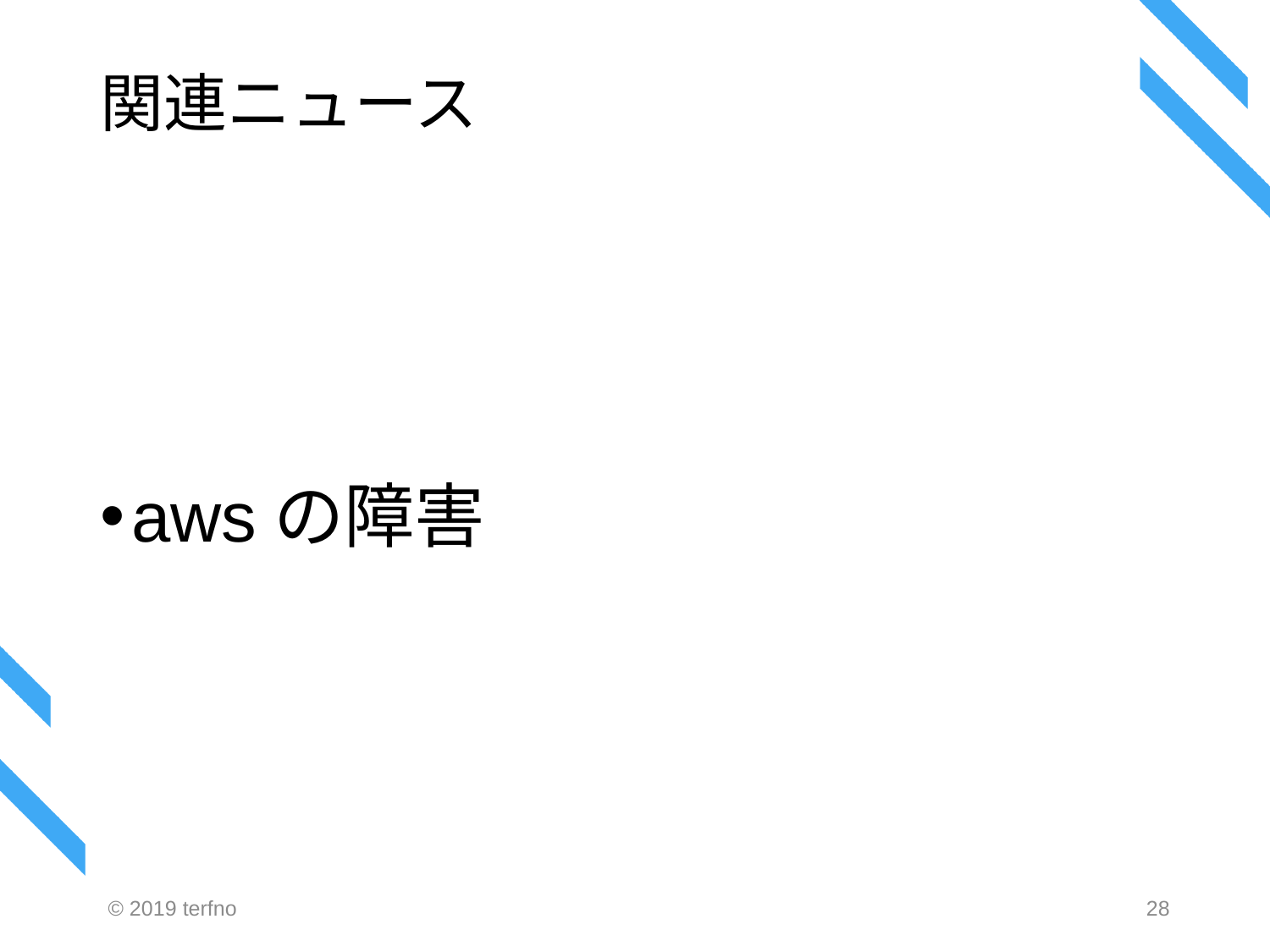

# 関連ニュース
awsの障害
© 2019 terfno
28